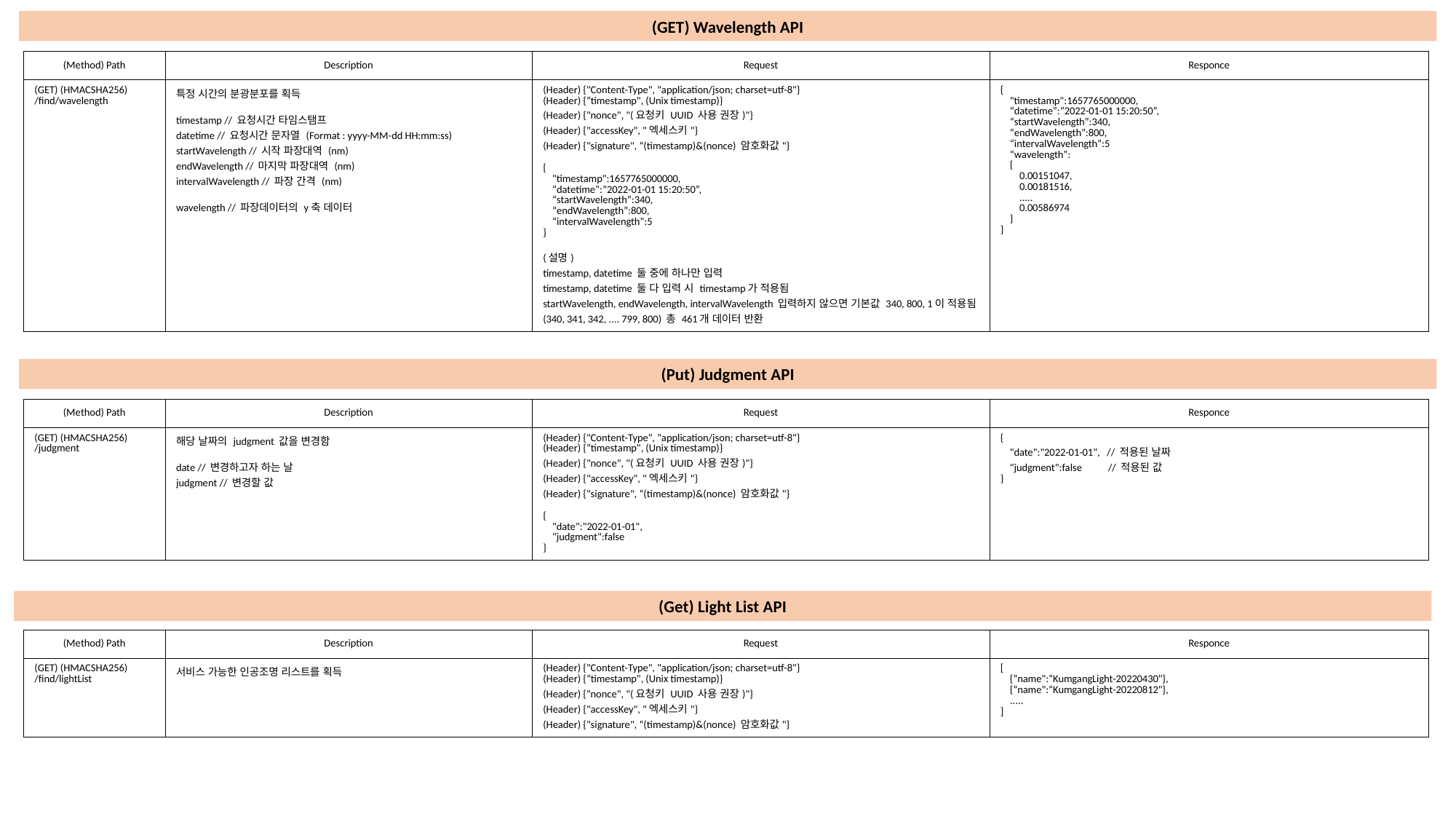

(GET) Wavelength API
| (Method) Path | Description | Request | Responce |
| --- | --- | --- | --- |
| (GET) (HMACSHA256) /find/wavelength | 특정 시간의 분광분포를 획득 timestamp // 요청시간 타임스탬프 datetime // 요청시간 문자열 (Format : yyyy-MM-dd HH:mm:ss) startWavelength // 시작 파장대역 (nm) endWavelength // 마지막 파장대역 (nm) intervalWavelength // 파장 간격 (nm) wavelength // 파장데이터의 y축 데이터 | (Header) {"Content-Type", "application/json; charset=utf-8"} (Header) {“timestamp", (Unix timestamp)} (Header) {"nonce", "(요청키 UUID 사용 권장)"} (Header) {"accessKey", "엑세스키"} (Header) {"signature", “(timestamp)&(nonce) 암호화값"} { "timestamp":1657765000000, “datetime”:”2022-01-01 15:20:50”, “startWavelength”:340, “endWavelength”:800, “intervalWavelength”:5 } (설명) timestamp, datetime 둘 중에 하나만 입력 timestamp, datetime 둘 다 입력 시 timestamp가 적용됨 startWavelength, endWavelength, intervalWavelength 입력하지 않으면 기본값 340, 800, 1이 적용됨 (340, 341, 342, .... 799, 800) 총 461개 데이터 반환 | { "timestamp":1657765000000, “datetime”:”2022-01-01 15:20:50”, “startWavelength”:340, “endWavelength”:800, “intervalWavelength”:5 “wavelength”: { 0.00151047, 0.00181516, ..... 0.00586974 } } |
(Put) Judgment API
| (Method) Path | Description | Request | Responce |
| --- | --- | --- | --- |
| (GET) (HMACSHA256) /judgment | 해당 날짜의 judgment 값을 변경함 date // 변경하고자 하는 날 judgment // 변경할 값 | (Header) {"Content-Type", "application/json; charset=utf-8"} (Header) {“timestamp", (Unix timestamp)} (Header) {"nonce", "(요청키 UUID 사용 권장)"} (Header) {"accessKey", "엑세스키"} (Header) {"signature", “(timestamp)&(nonce) 암호화값"} { "date":"2022-01-01", "judgment":false } | { "date":"2022-01-01", // 적용된 날짜 "judgment":false // 적용된 값 } |
(Get) Light List API
| (Method) Path | Description | Request | Responce |
| --- | --- | --- | --- |
| (GET) (HMACSHA256) /find/lightList | 서비스 가능한 인공조명 리스트를 획득 | (Header) {"Content-Type", "application/json; charset=utf-8"} (Header) {“timestamp", (Unix timestamp)} (Header) {"nonce", "(요청키 UUID 사용 권장)"} (Header) {"accessKey", "엑세스키"} (Header) {"signature", “(timestamp)&(nonce) 암호화값"} | [ {“name":“KumgangLight-20220430"}, {“name":“KumgangLight-20220812"}, ..... ] |